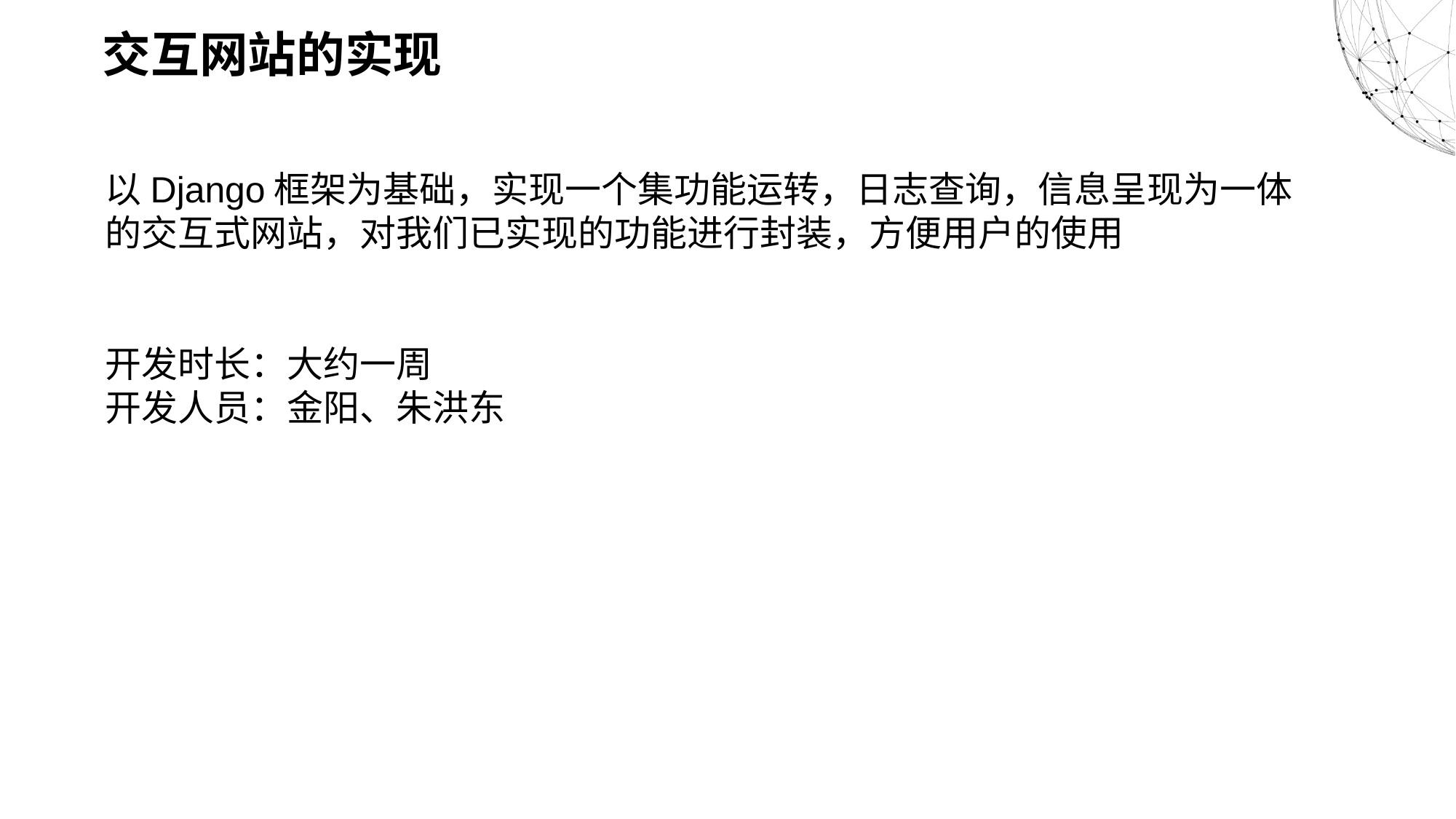

交互网站的实现
以Django框架为基础，实现一个集功能运转，日志查询，信息呈现为一体的交互式网站，对我们已实现的功能进行封装，方便用户的使用

开发时长：大约一周
开发人员：金阳、朱洪东